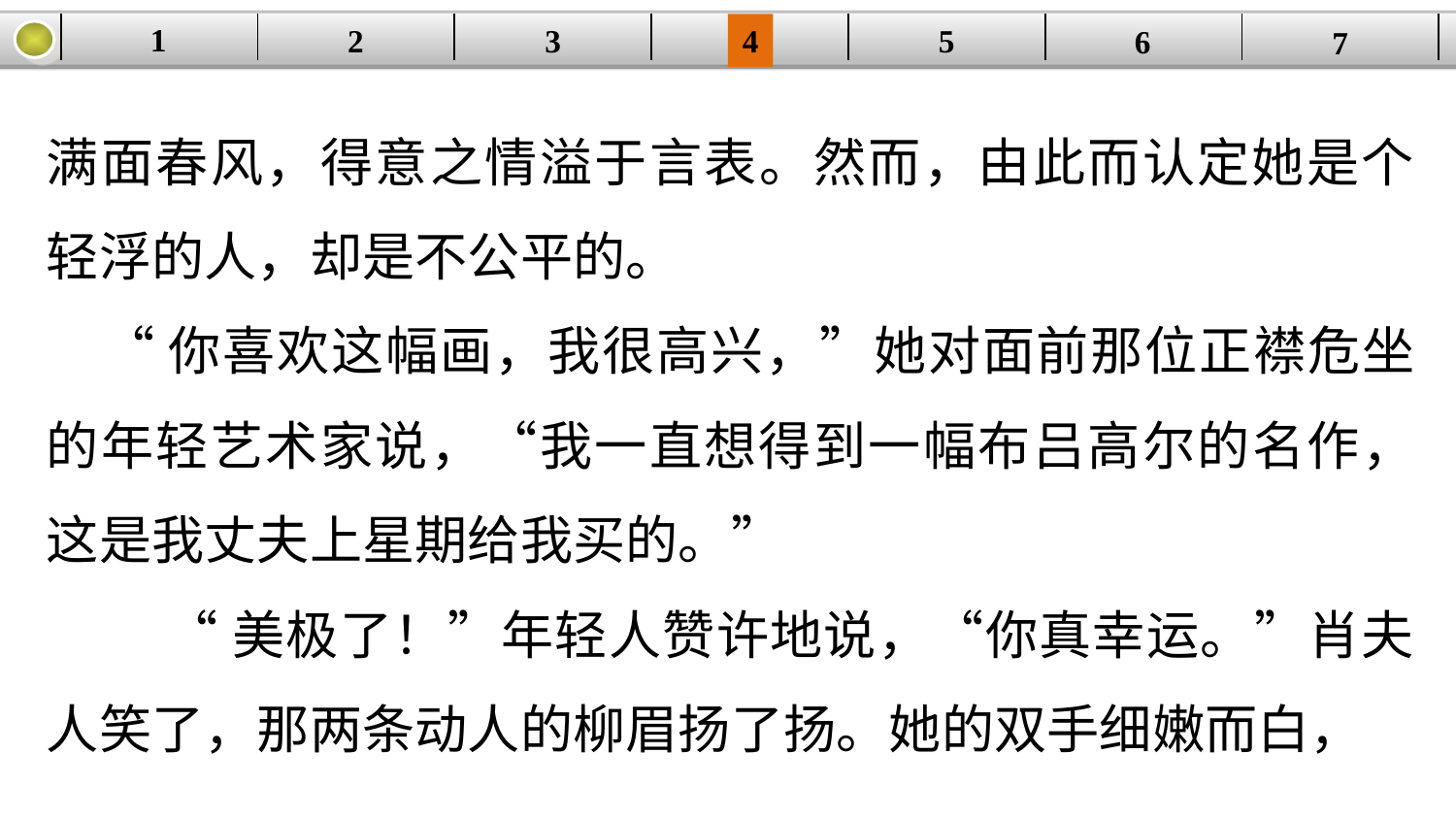

1
5
3
2
|  |  |  |  |  |  |  |
| --- | --- | --- | --- | --- | --- | --- |
4
6
7

满面春风，得意之情溢于言表。然而，由此而认定她是个轻浮的人，却是不公平的。
    “你喜欢这幅画，我很高兴，”她对面前那位正襟危坐的年轻艺术家说，“我一直想得到一幅布吕高尔的名作，这是我丈夫上星期给我买的。”
 “美极了！”年轻人赞许地说，“你真幸运。”肖夫人笑了，那两条动人的柳眉扬了扬。她的双手细嫩而白，